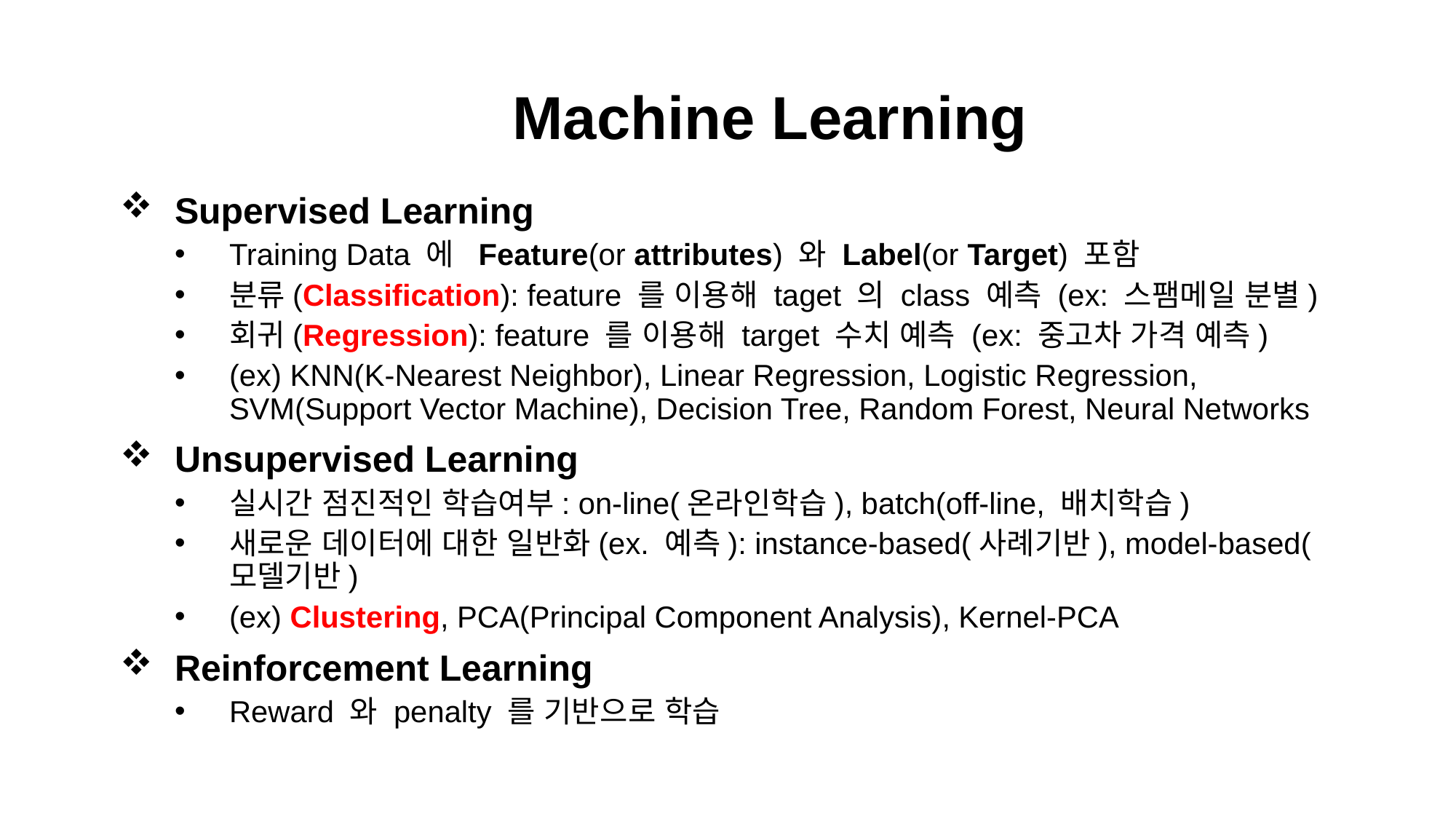

# Machine Learning
Supervised Learning
Training Data 에  Feature(or attributes) 와 Label(or Target) 포함
분류(Classification): feature 를 이용해 taget 의 class 예측 (ex: 스팸메일 분별)
회귀(Regression): feature 를 이용해 target 수치 예측 (ex: 중고차 가격 예측)
(ex) KNN(K-Nearest Neighbor), Linear Regression, Logistic Regression, SVM(Support Vector Machine), Decision Tree, Random Forest, Neural Networks
Unsupervised Learning
실시간 점진적인 학습여부: on-line(온라인학습), batch(off-line, 배치학습)
새로운 데이터에 대한 일반화(ex. 예측): instance-based(사례기반), model-based(모델기반)
(ex) Clustering, PCA(Principal Component Analysis), Kernel-PCA
Reinforcement Learning
Reward 와 penalty 를 기반으로 학습